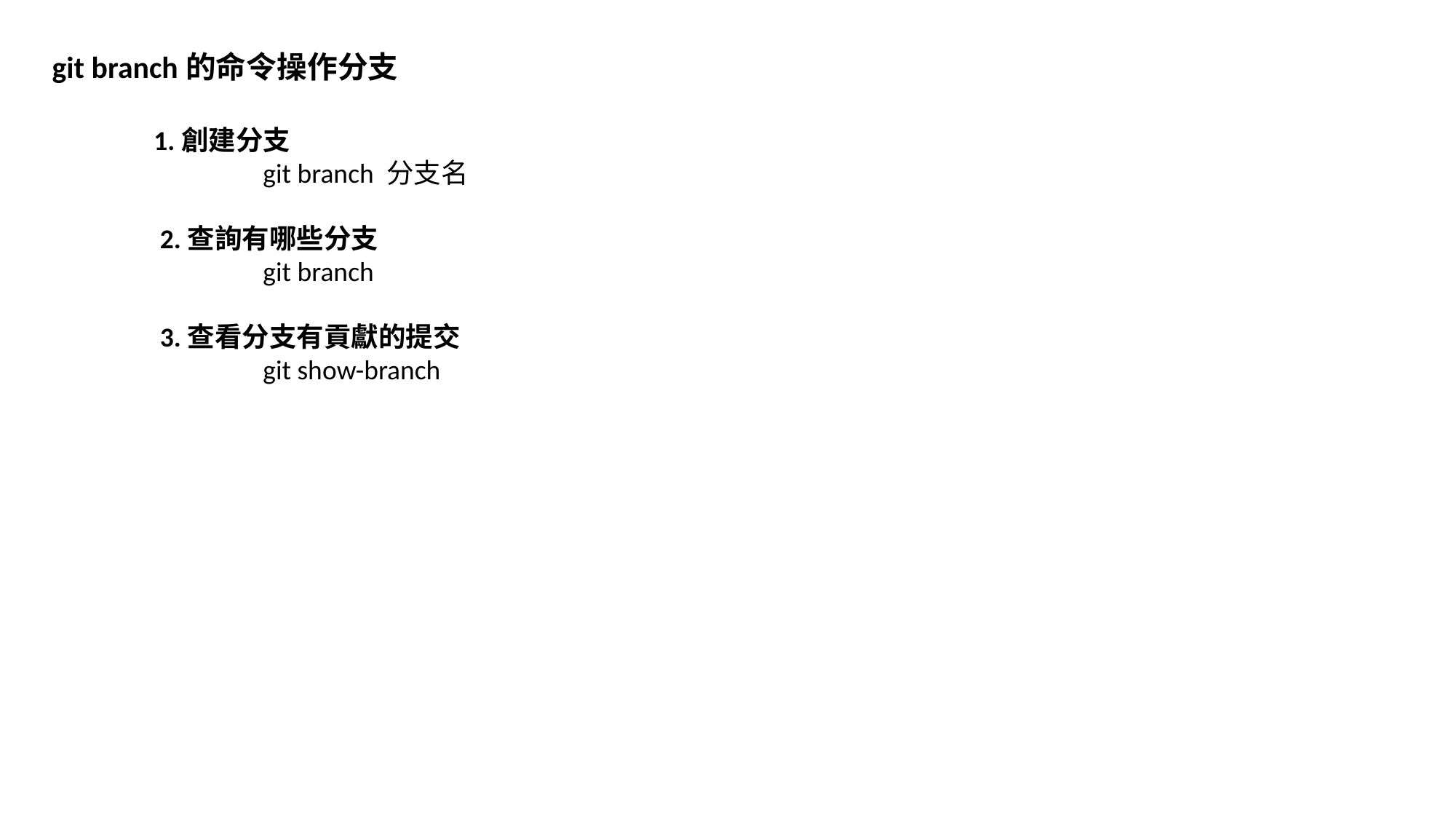

git branch的命令操作分支
1.創建分支
	git branch 分支名

 2.查詢有哪些分支
	git branch

 3.查看分支有貢獻的提交
	git show-branch